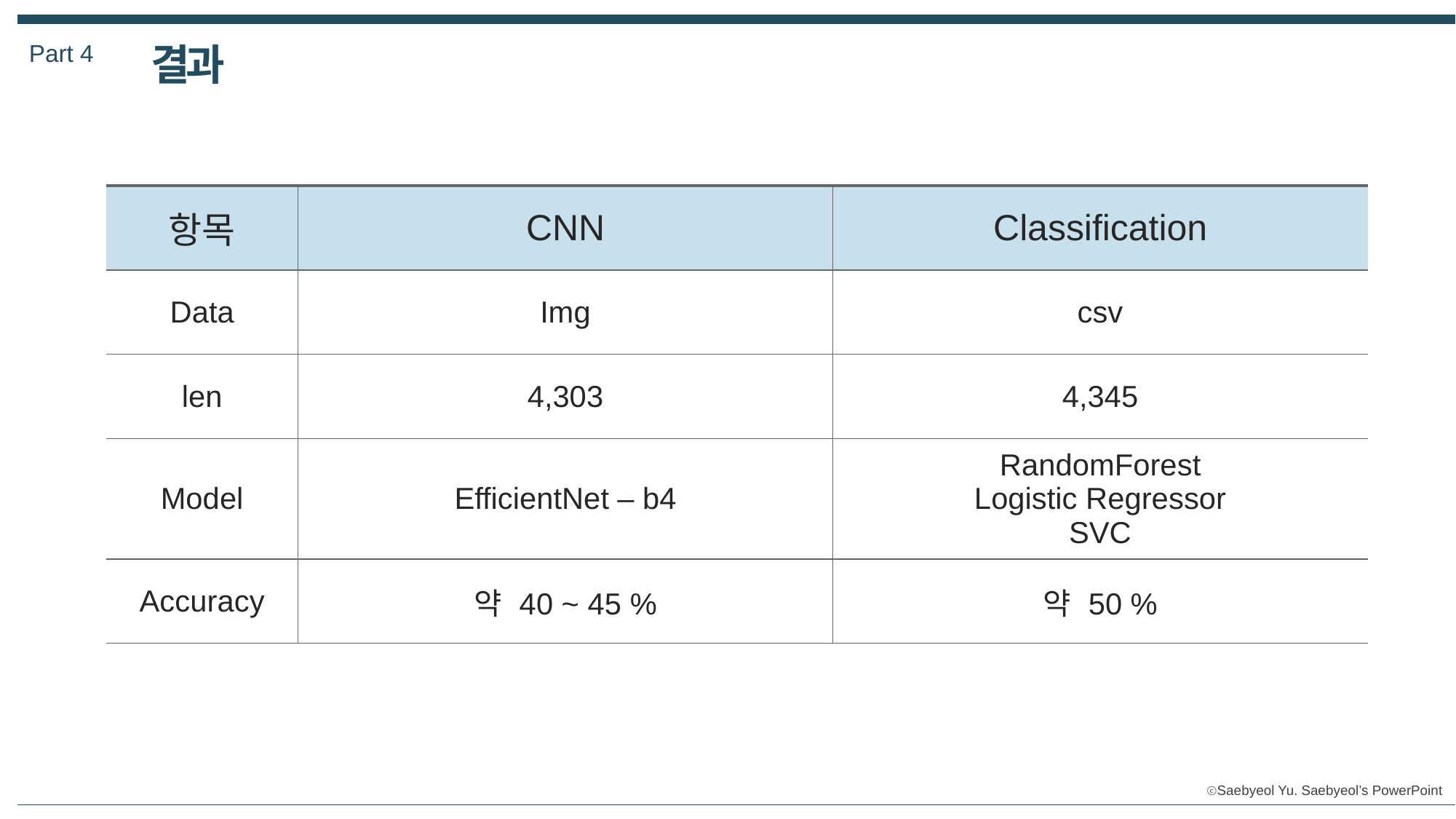

Part 4
결과
| 항목 | CNN | Classification |
| --- | --- | --- |
| Data | Img | csv |
| len | 4,303 | 4,345 |
| Model | EfficientNet – b4 | RandomForest Logistic Regressor SVC |
| Accuracy | 약 40 ~ 45 % | 약 50 % |